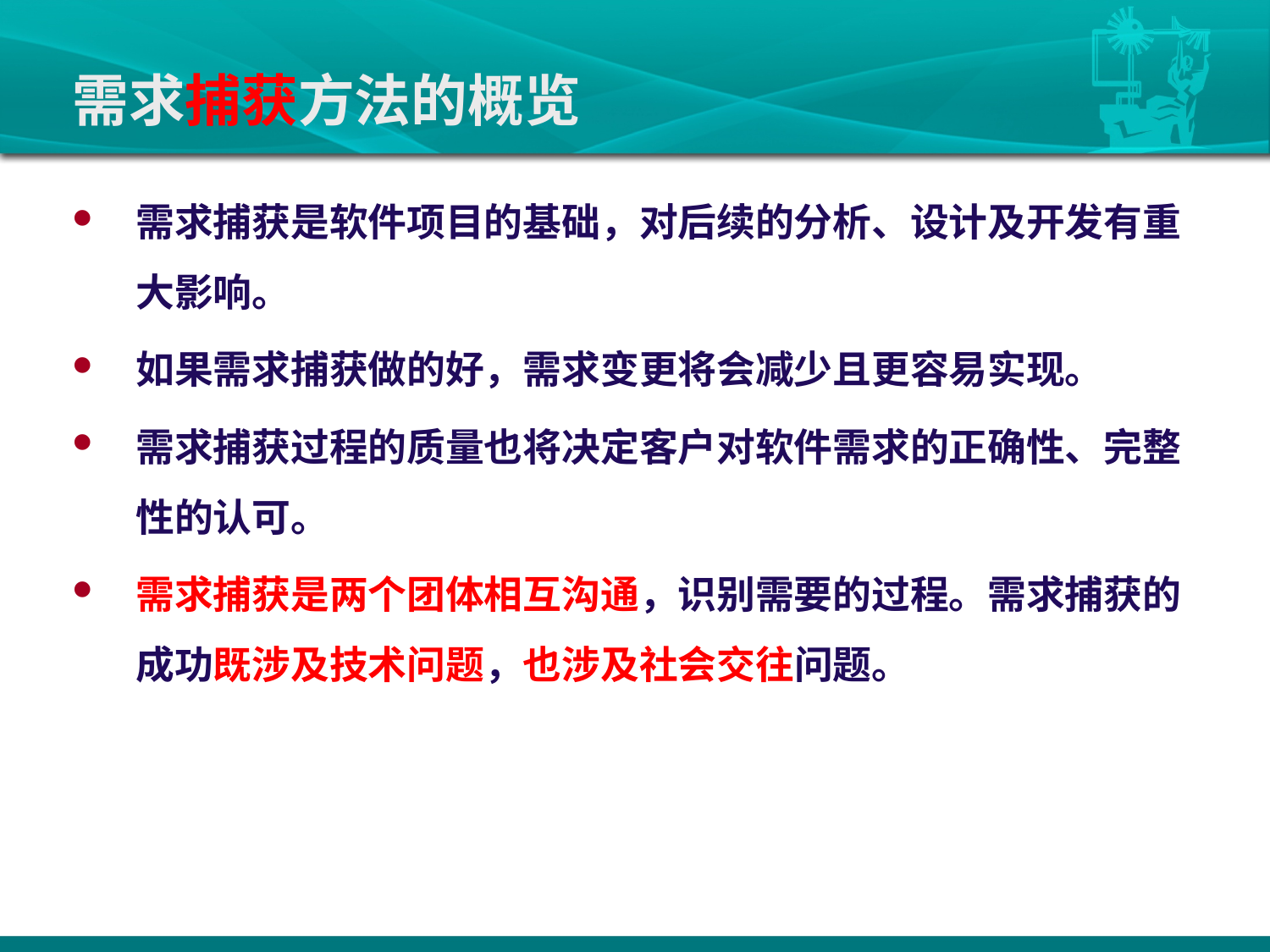

# 需求捕获方法的概览
需求捕获是软件项目的基础，对后续的分析、设计及开发有重大影响。
如果需求捕获做的好，需求变更将会减少且更容易实现。
需求捕获过程的质量也将决定客户对软件需求的正确性、完整性的认可。
需求捕获是两个团体相互沟通，识别需要的过程。需求捕获的成功既涉及技术问题，也涉及社会交往问题。